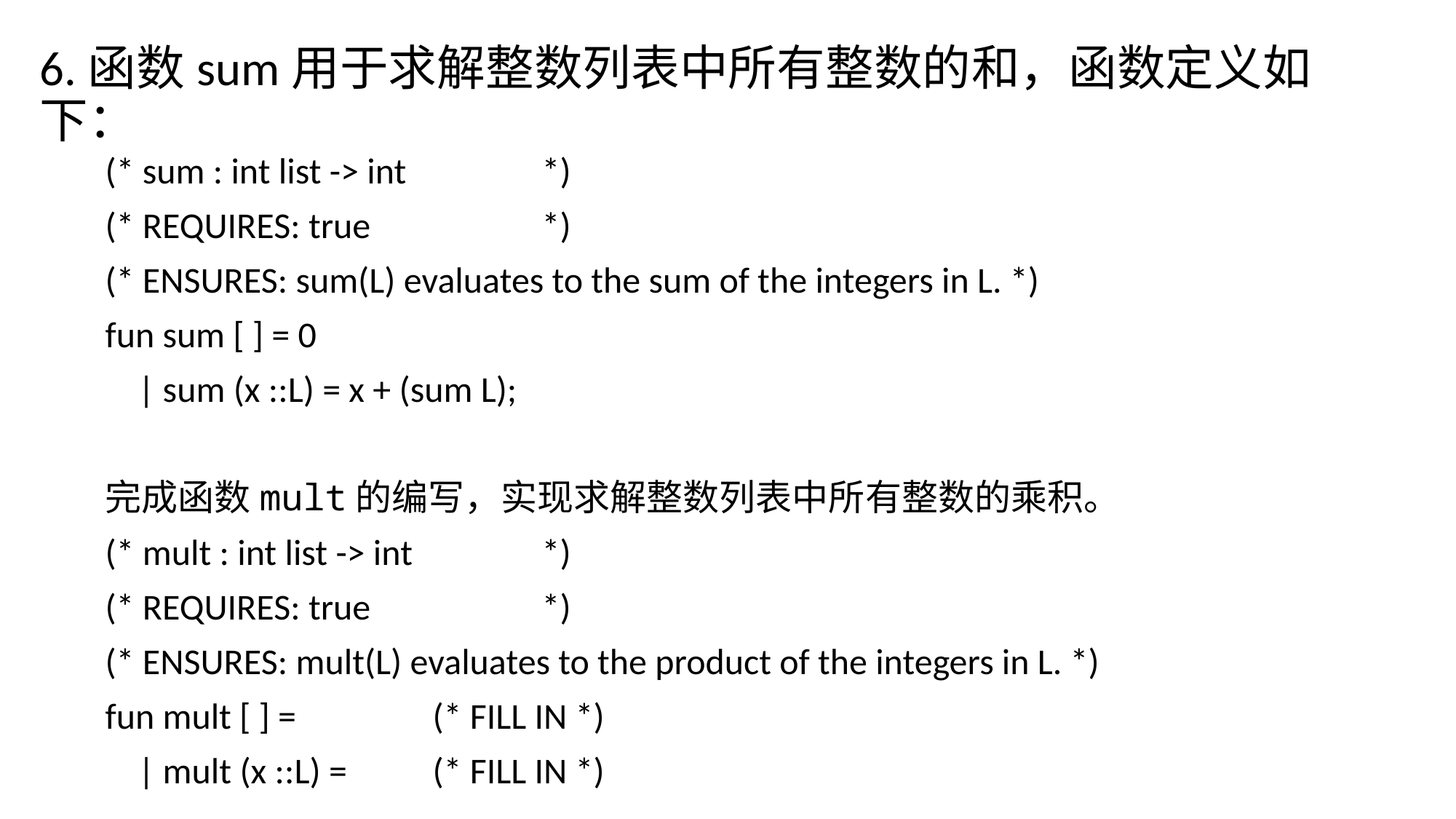

# 6.函数sum用于求解整数列表中所有整数的和，函数定义如下：
(* sum : int list -> int 		*)
(* REQUIRES: true		*)
(* ENSURES: sum(L) evaluates to the sum of the integers in L. *)
fun sum [ ] = 0
    | sum (x ::L) = x + (sum L);

完成函数mult的编写，实现求解整数列表中所有整数的乘积。
(* mult : int list -> int 		*)
(* REQUIRES: true		*)
(* ENSURES: mult(L) evaluates to the product of the integers in L. *)
fun mult [ ] = 		(* FILL IN *)
    | mult (x ::L) = 	(* FILL IN *)